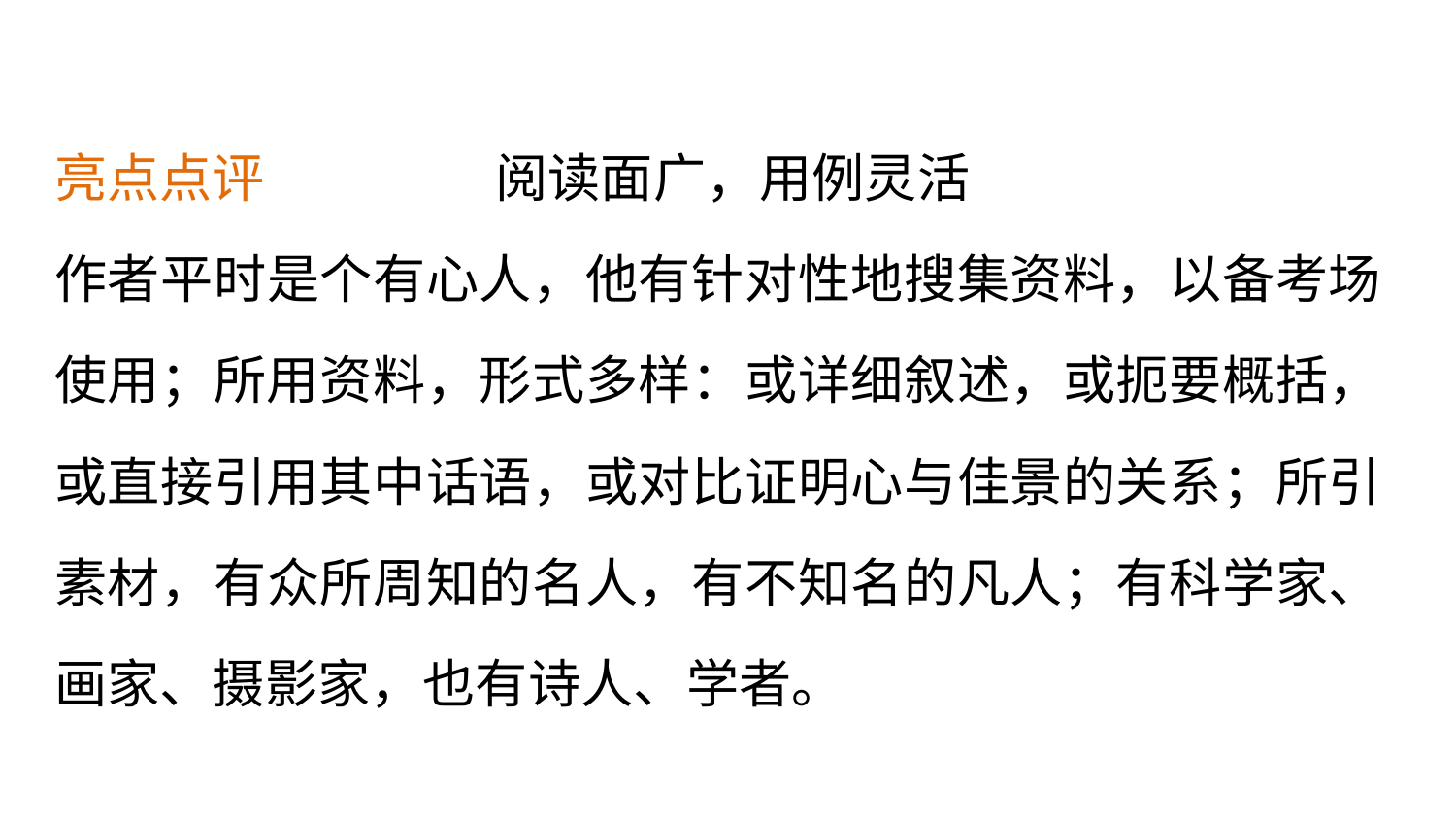

亮点点评　               阅读面广，用例灵活
作者平时是个有心人，他有针对性地搜集资料，以备考场使用；所用资料，形式多样：或详细叙述，或扼要概括，或直接引用其中话语，或对比证明心与佳景的关系；所引素材，有众所周知的名人，有不知名的凡人；有科学家、画家、摄影家，也有诗人、学者。